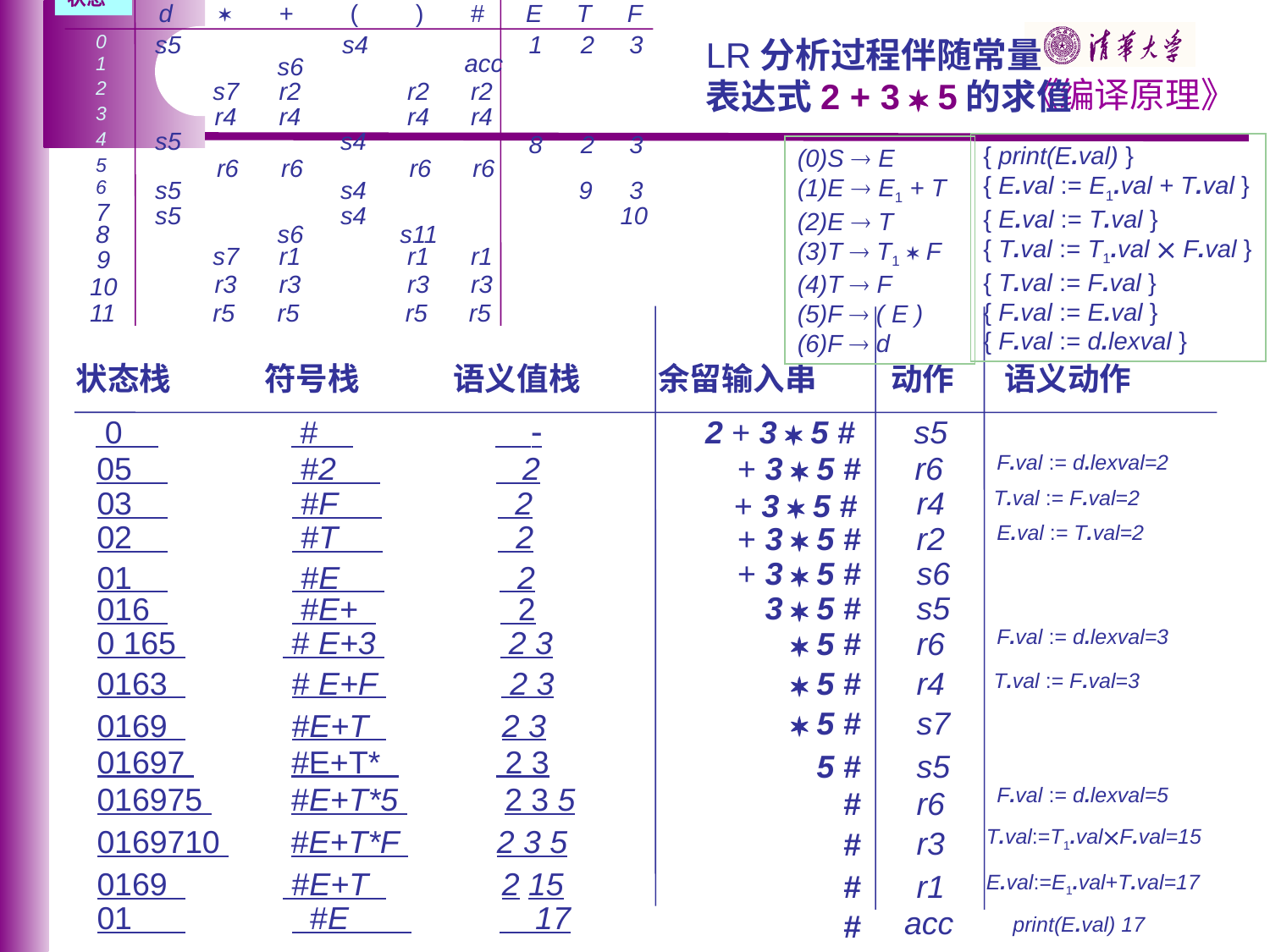

状态
∗
d
+
(
)
#
E
T
F

s5
s4
1
2
3
0

acc
s6
1
s7
r2
r2
r2
2
r4
r4
r4
r4
3
s5
s4
4
8
2
3
r6
r6
r6
r6
5
s5
s4
9
3
6
7
s5
s4
10
s6
s11
8
s7
r1
r1
r1
9
r3
r3
r3
r3
10
r5
r5
r5
r5
11
     LR分析过程伴随常量
     表达式2 + 3 ∗ 5的求值
{ print(E.val) }
{ E.val := E1.val + T.val }
{ E.val := T.val }
{ T.val := T1.val × F.val }
{ T.val := F.val }
{ F.val := E.val }
{ F.val := d.lexval }
(0)S → E
(1)E → E1 + T
(2)E → T
(3)T → T1 ∗ F
(4)T → F
(5)F → ( E )
(6)F → d

状态栈             符号栈             语义值栈
余留输入串
动作
语义动作
 0                    #                        −
2 + 3 ∗ 5 #
s5

05                   #2                     2
 + 3 ∗ 5 #
r6
F.val := d.lexval=2
03                   #F                    2
r4
T.val := F.val=2
 + 3 ∗ 5 #
02                   #T                    2
 + 3 ∗ 5 #
r2
E.val := T.val=2
 + 3 ∗ 5 #
s6
01                   #E                    2
 3 ∗ 5 #
s5
016                 #E+                  2
0 165             # E+3               2 3
F.val := d.lexval=3
 ∗ 5 #
r6
0163              # E+F               2 3
 ∗ 5 #
r4
T.val := F.val=3
 ∗ 5 #
s7
0169              #E+T               2 3
01697            #E+T*              2 3
  5 #
s5
016975          #E+T*5            2 3 5
F.val := d.lexval=5
   #
r6
0169710        #E+T*F           2 3 5
r3
T.val:=T1.val×F.val=15
   #
0169              #E+T               2 15
   #
r1
E.val:=E1.val+T.val=17
01                    #E                     17
acc
   #
print(E.val) 17